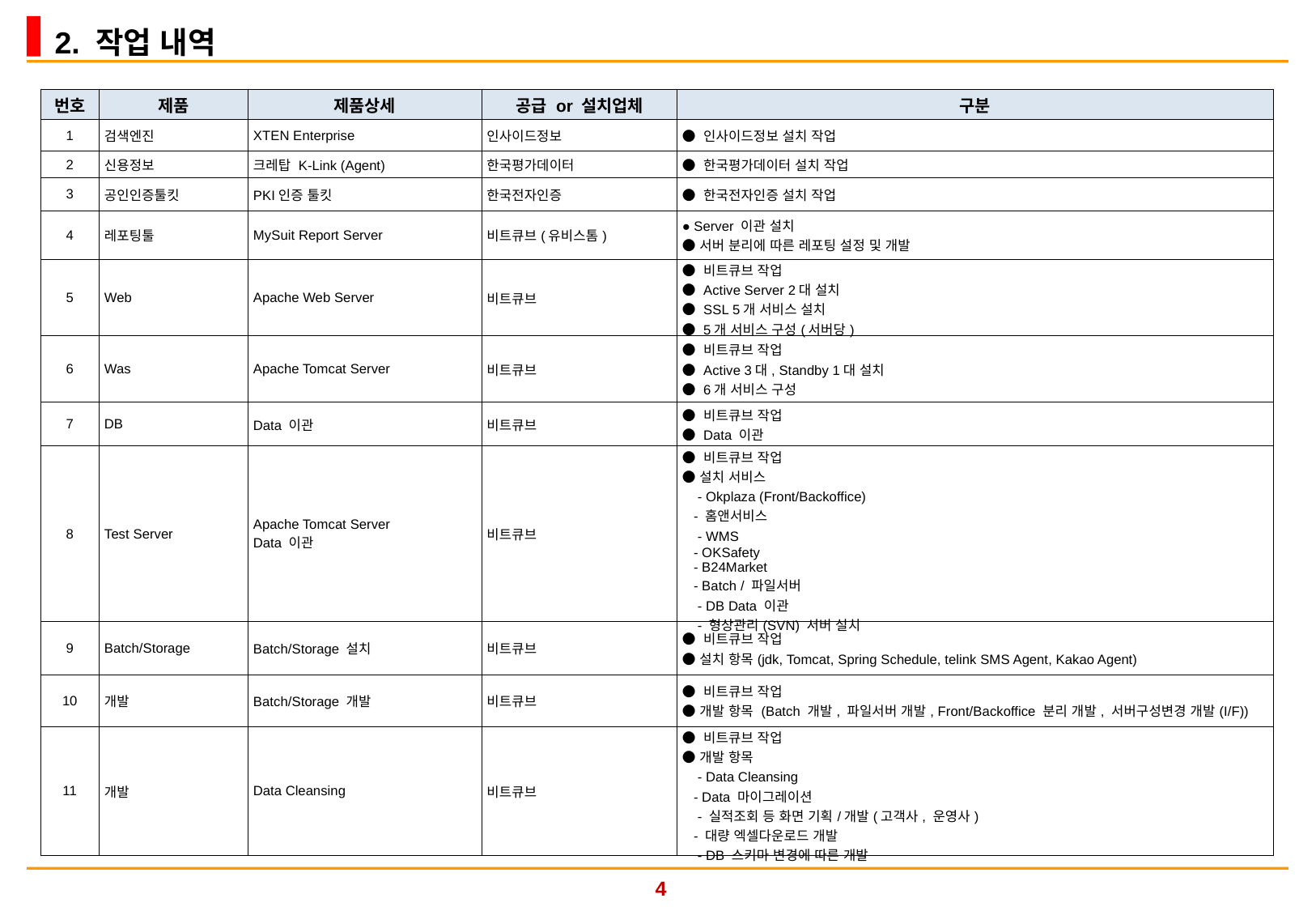

2. 작업 내역
| 번호 | 제품 | 제품상세 | 공급 or 설치업체 | 구분 |
| --- | --- | --- | --- | --- |
| 1 | 검색엔진 | XTEN Enterprise | 인사이드정보 | ● 인사이드정보 설치 작업 |
| 2 | 신용정보 | 크레탑 K-Link (Agent) | 한국평가데이터 | ● 한국평가데이터 설치 작업 |
| 3 | 공인인증툴킷 | PKI인증 툴킷 | 한국전자인증 | ● 한국전자인증 설치 작업 |
| 4 | 레포팅툴 | MySuit Report Server | 비트큐브(유비스톰) | ● Server 이관 설치 ● 서버 분리에 따른 레포팅 설정 및 개발 |
| 5 | Web | Apache Web Server | 비트큐브 | ● 비트큐브 작업 ● Active Server 2대 설치 ● SSL 5개 서비스 설치 ● 5개 서비스 구성(서버당) |
| 6 | Was | Apache Tomcat Server | 비트큐브 | ● 비트큐브 작업 ● Active 3대, Standby 1대 설치 ● 6개 서비스 구성 |
| 7 | DB | Data 이관 | 비트큐브 | ● 비트큐브 작업 ● Data 이관 |
| 8 | Test Server | Apache Tomcat Server Data 이관 | 비트큐브 | ● 비트큐브 작업 ● 설치 서비스 - Okplaza (Front/Backoffice) - 홈앤서비스 - WMS - OKSafety - B24Market - Batch / 파일서버 - DB Data 이관 - 형상관리(SVN) 서버 설치 |
| 9 | Batch/Storage | Batch/Storage 설치 | 비트큐브 | ● 비트큐브 작업 ● 설치 항목(jdk, Tomcat, Spring Schedule, telink SMS Agent, Kakao Agent) |
| 10 | 개발 | Batch/Storage 개발 | 비트큐브 | ● 비트큐브 작업 ● 개발 항목 (Batch 개발, 파일서버 개발, Front/Backoffice 분리 개발, 서버구성변경 개발(I/F)) |
| 11 | 개발 | Data Cleansing | 비트큐브 | ● 비트큐브 작업 ● 개발 항목 - Data Cleansing - Data 마이그레이션 - 실적조회 등 화면 기획/개발(고객사, 운영사) - 대량 엑셀다운로드 개발 - DB 스키마 변경에 따른 개발 |